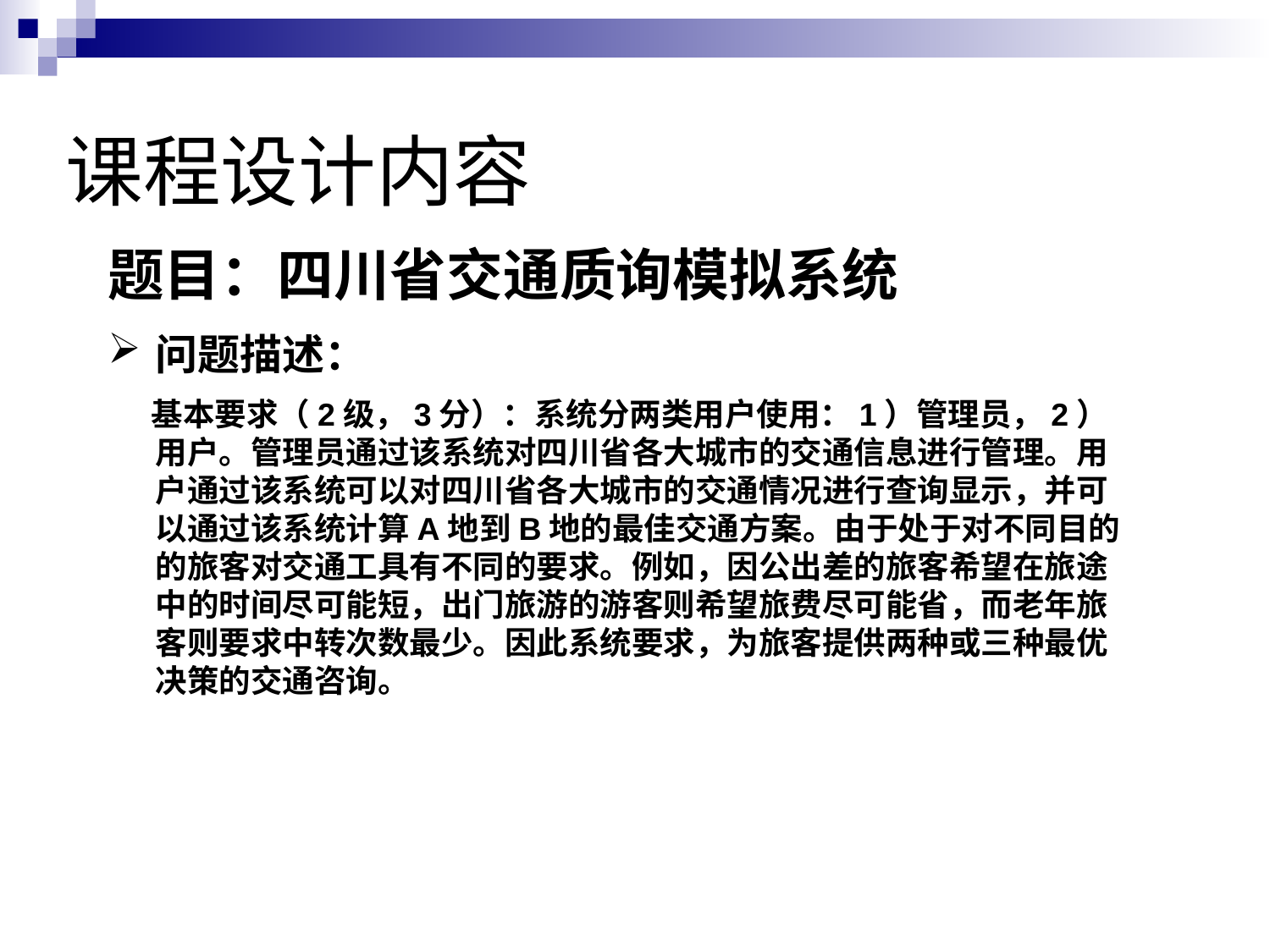

# 课程设计内容
题目：四川省交通质询模拟系统
问题描述：
     基本要求（2级，3分）：系统分两类用户使用：1）管理员，2）用户。管理员通过该系统对四川省各大城市的交通信息进行管理。用户通过该系统可以对四川省各大城市的交通情况进行查询显示，并可以通过该系统计算A地到B地的最佳交通方案。由于处于对不同目的的旅客对交通工具有不同的要求。例如，因公出差的旅客希望在旅途中的时间尽可能短，出门旅游的游客则希望旅费尽可能省，而老年旅客则要求中转次数最少。因此系统要求，为旅客提供两种或三种最优决策的交通咨询。